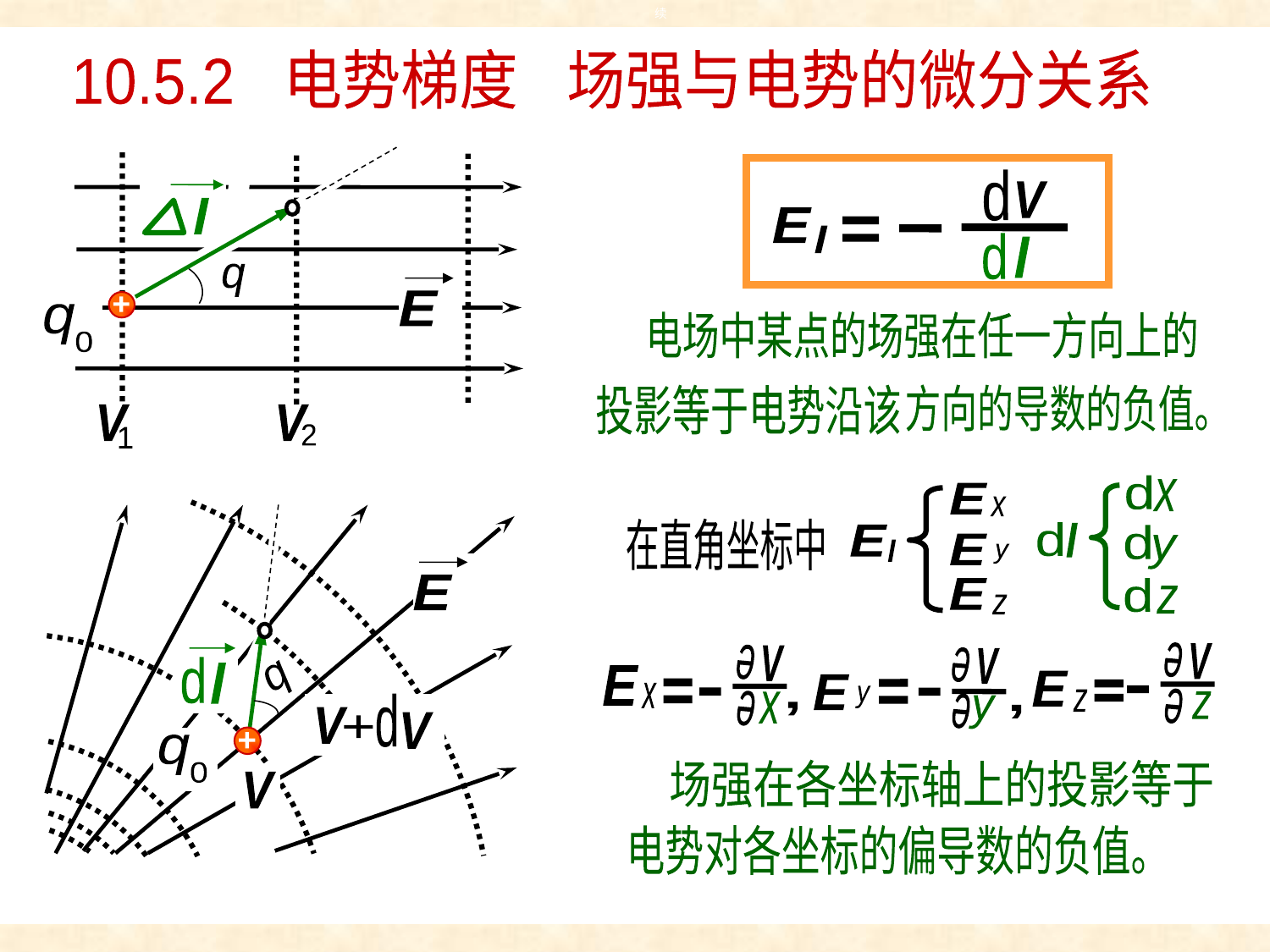

# 续
10.5.2   电势梯度   场强与电势的微分关系

l

θ

E

+

q
0

V
1
V
2

d
V
E
l

d
l
电场中某点的场强在任一方向上的
方向的导数的负值。
投影等于电势沿该
d
x
E
x

E
l
E
y
E
z

在直角坐标中
d
l
d
y
d
z
e
V
e
V

e

x
e
V

e
y
E
x
E
z

E
y

e

z
,
,

E

d
l
θ
d
V
V
+

+

q
0

V
场强在各坐标轴上的投影等于
电势对各坐标的偏导数的负值。